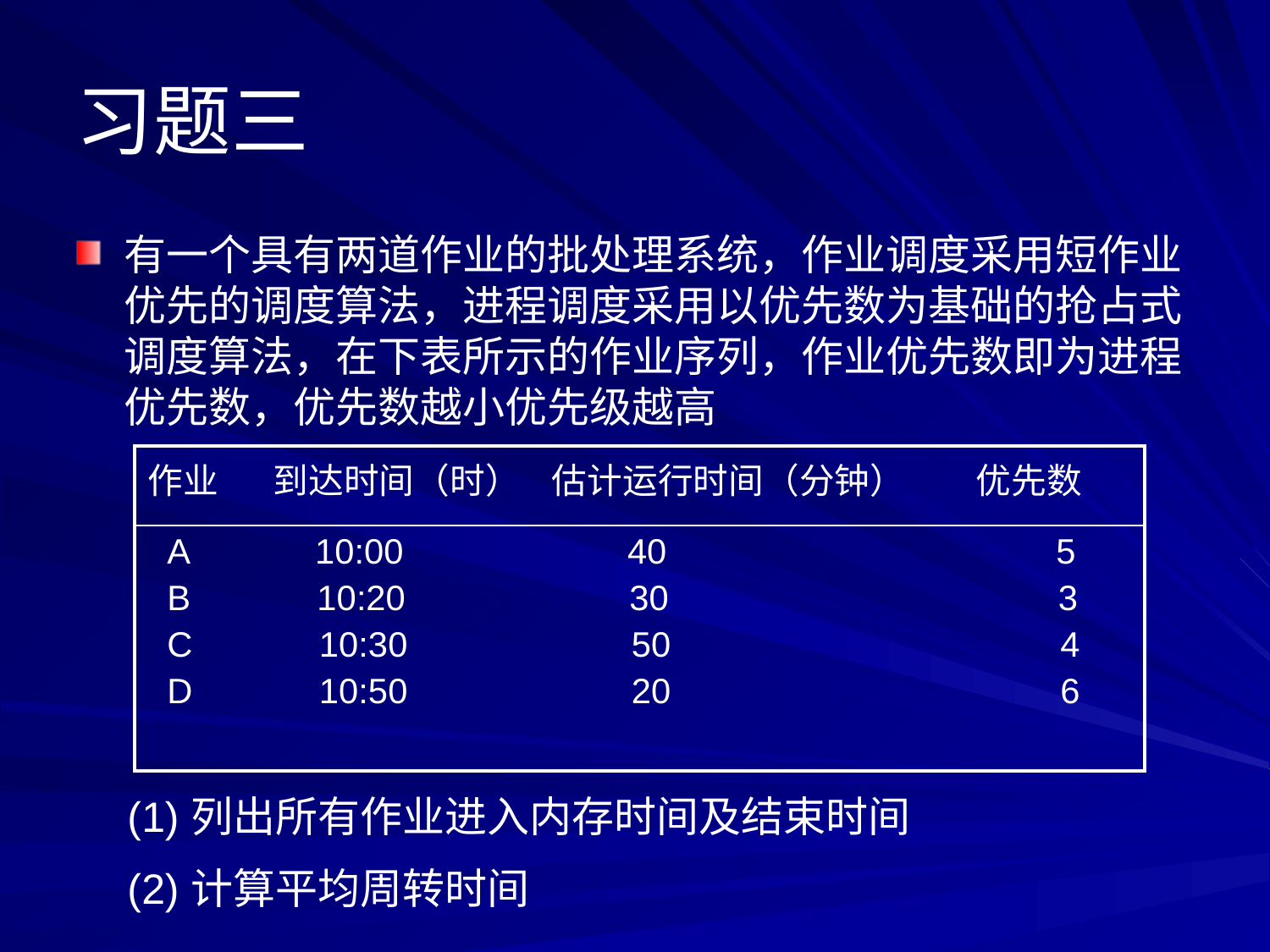

习题三
有一个具有两道作业的批处理系统，作业调度采用短作业优先的调度算法，进程调度采用以优先数为基础的抢占式调度算法，在下表所示的作业序列，作业优先数即为进程优先数，优先数越小优先级越高

| 作业 到达时间（时） 估计运行时间（分钟） 优先数 |
| --- |
| A 10:00 40 5 B 10:20 30 3 C 10:30 50 4 D 10:50 20 6 |
列出所有作业进入内存时间及结束时间
计算平均周转时间